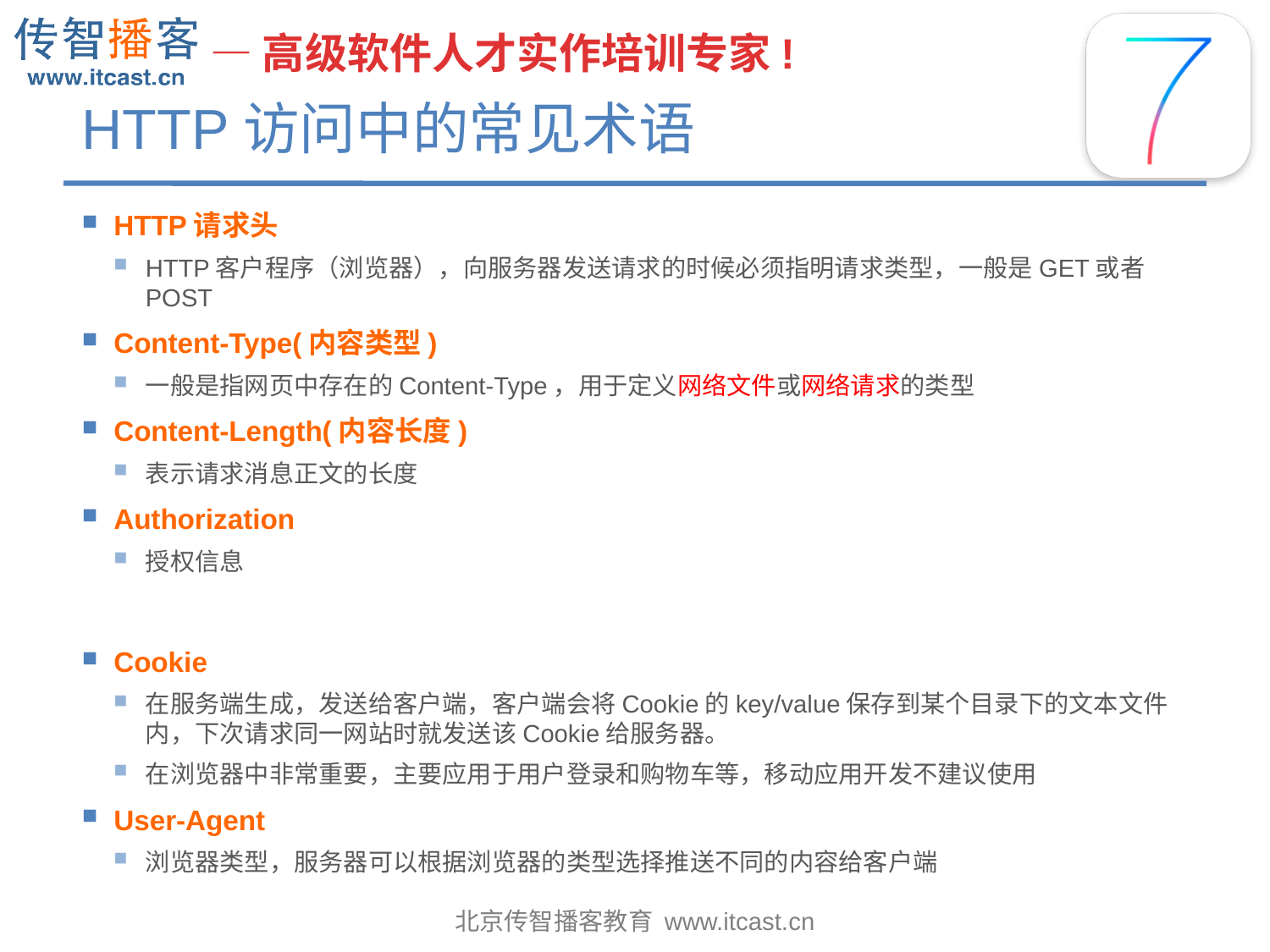

# HTTP访问中的常见术语
HTTP请求头
HTTP客户程序（浏览器），向服务器发送请求的时候必须指明请求类型，一般是GET或者POST
Content-Type(内容类型)
一般是指网页中存在的Content-Type，用于定义网络文件或网络请求的类型
Content-Length(内容长度)
表示请求消息正文的长度
Authorization
授权信息

Cookie
在服务端生成，发送给客户端，客户端会将Cookie的key/value保存到某个目录下的文本文件内，下次请求同一网站时就发送该Cookie给服务器。
在浏览器中非常重要，主要应用于用户登录和购物车等，移动应用开发不建议使用
User-Agent
浏览器类型，服务器可以根据浏览器的类型选择推送不同的内容给客户端